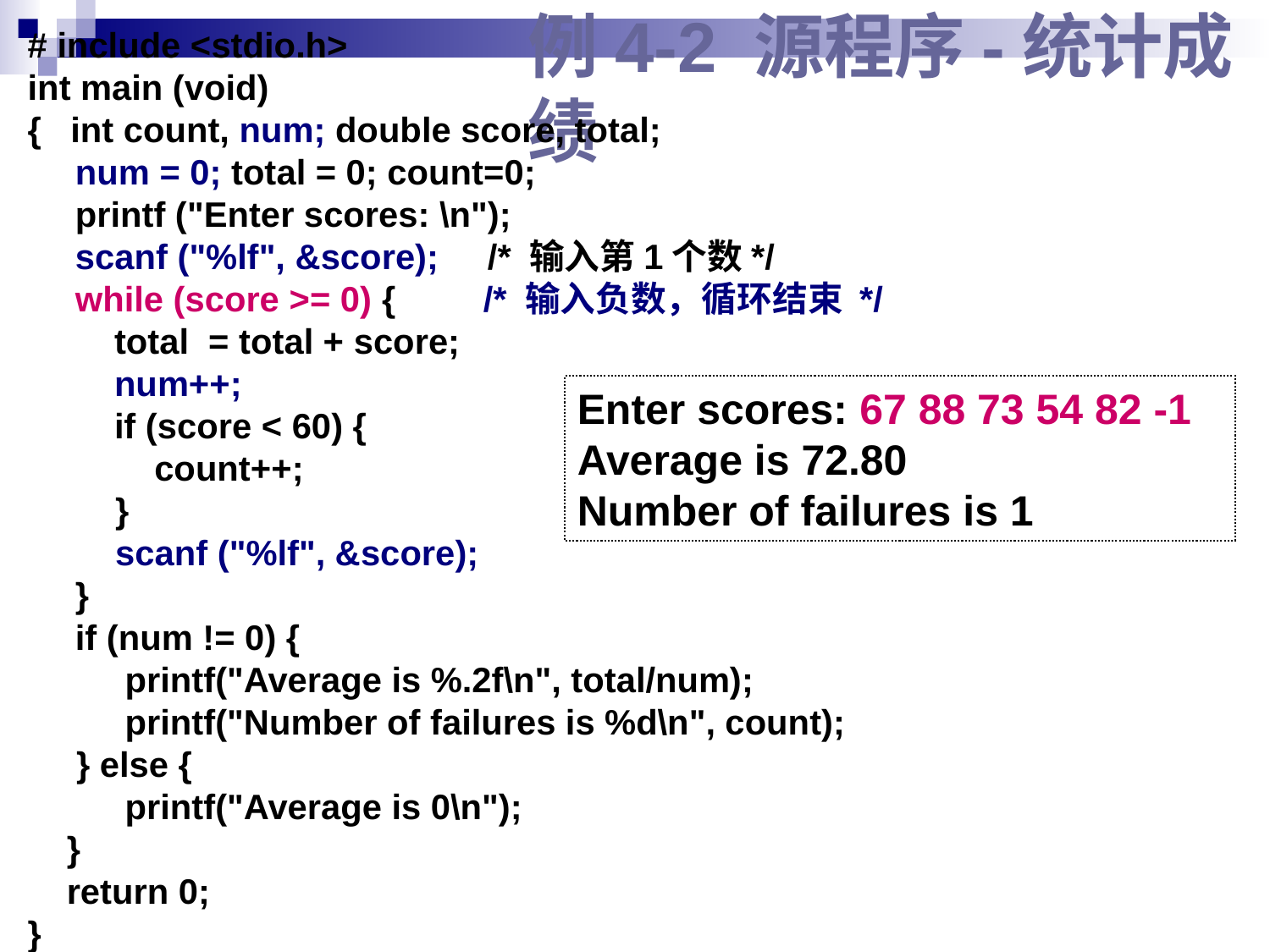

# include <stdio.h>
int main (void)
{   int count, num; double score, total;
	num = 0; total = 0; count=0;
	printf ("Enter scores: \n");
	scanf ("%lf", &score);     /* 输入第1个数*/
while (score >= 0) {         /* 输入负数，循环结束 */
	    total  = total + score;
	    num++;
	    if (score < 60) {
             count++;
         }
         scanf ("%lf", &score);
	}
	if (num != 0) {
          printf("Average is %.2f\n", total/num);
          printf("Number of failures is %d\n", count);
     } else {
          printf("Average is 0\n");
    }
    return 0;
}
# 例4-2 源程序-统计成绩
Enter scores: 67 88 73 54 82 -1
Average is 72.80
Number of failures is 1